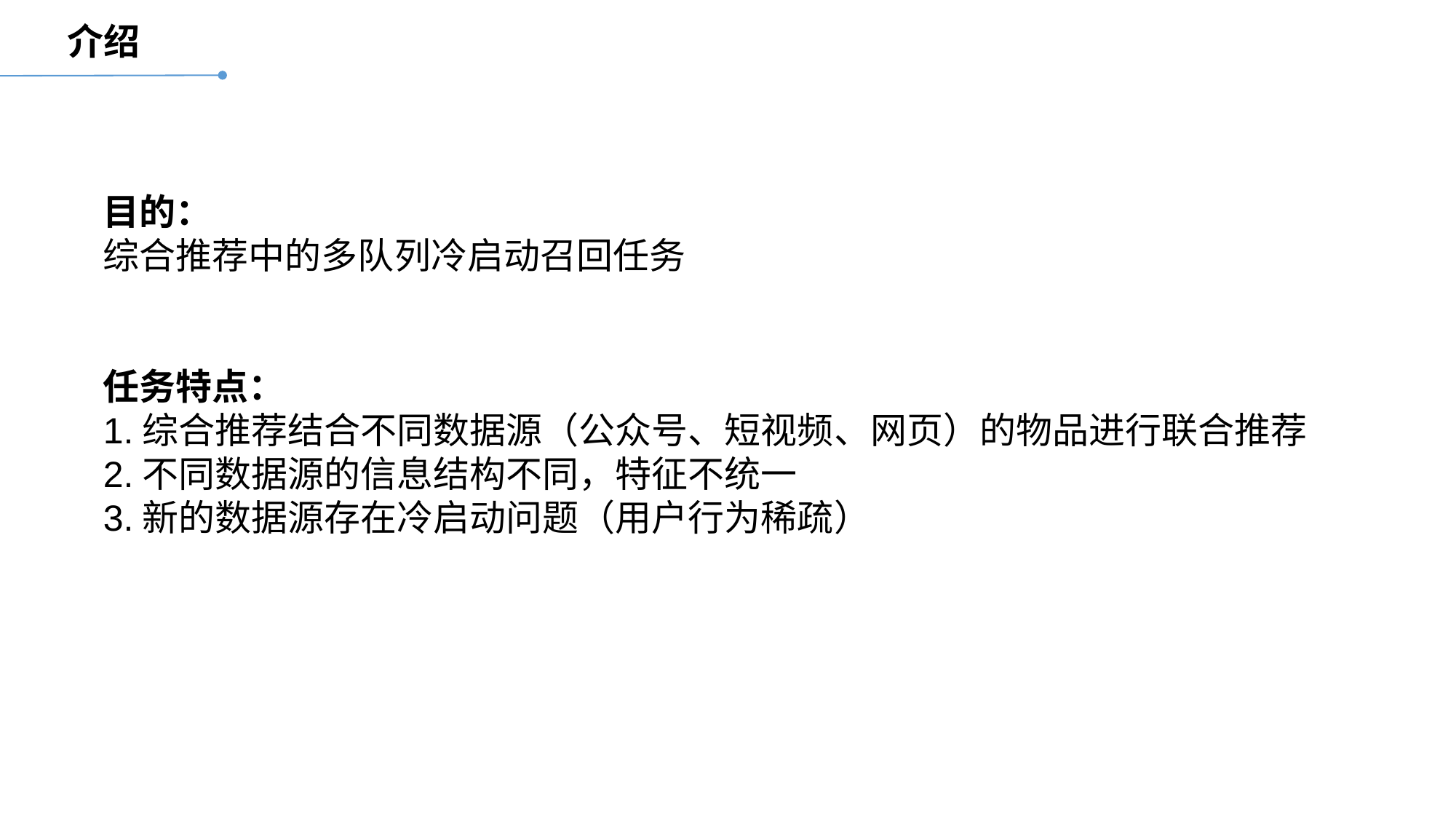

介绍
目的：
综合推荐中的多队列冷启动召回任务

任务特点：
1.综合推荐结合不同数据源（公众号、短视频、网页）的物品进行联合推荐
2.不同数据源的信息结构不同，特征不统一
3.新的数据源存在冷启动问题（用户行为稀疏）